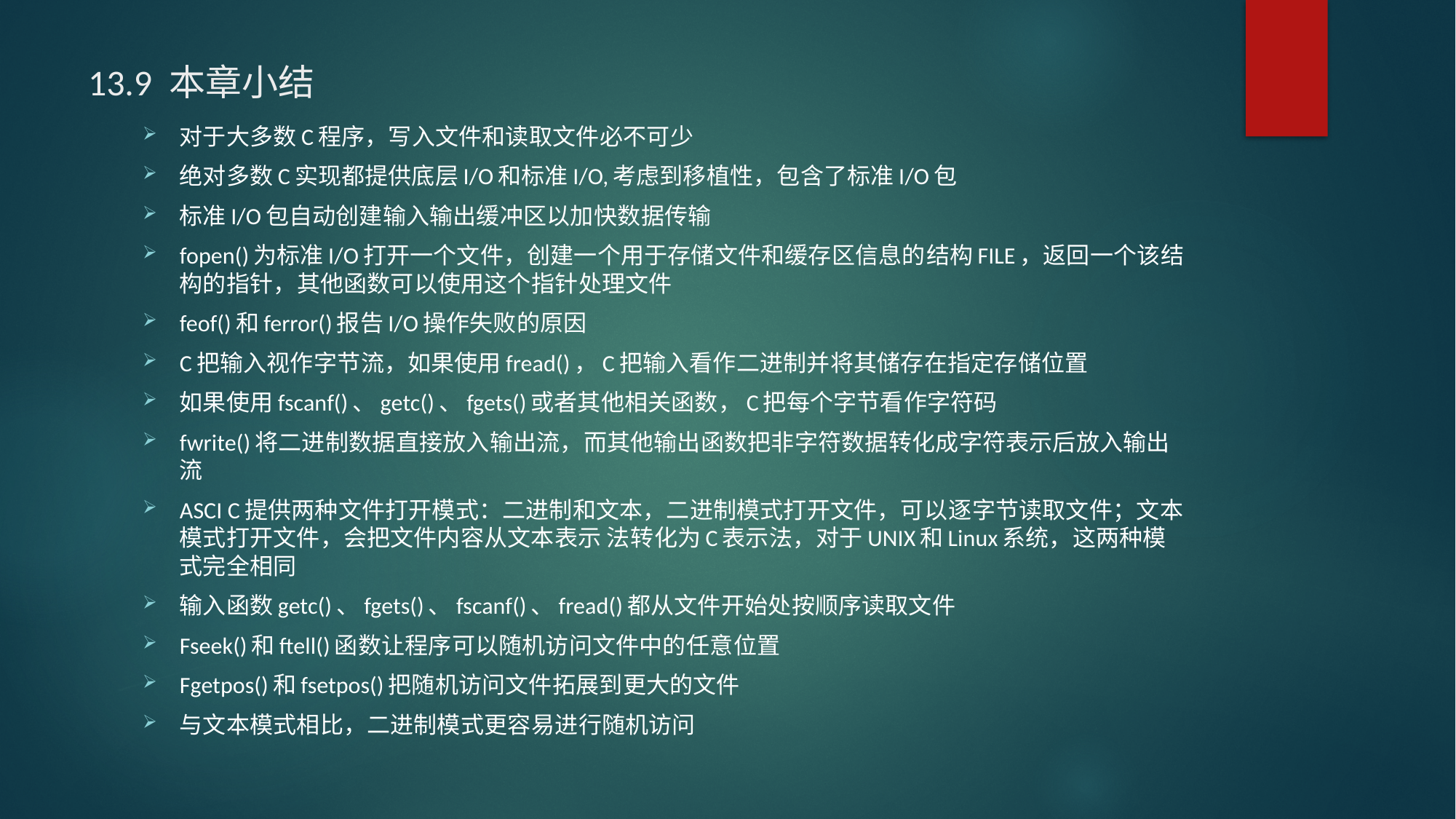

# 13.9 本章小结
对于大多数C程序，写入文件和读取文件必不可少
绝对多数C实现都提供底层I/O和标准I/O,考虑到移植性，包含了标准I/O包
标准I/O包自动创建输入输出缓冲区以加快数据传输
fopen()为标准I/O打开一个文件，创建一个用于存储文件和缓存区信息的结构FILE，返回一个该结构的指针，其他函数可以使用这个指针处理文件
feof()和ferror()报告I/O操作失败的原因
C把输入视作字节流，如果使用fread()，C把输入看作二进制并将其储存在指定存储位置
如果使用fscanf()、getc()、fgets()或者其他相关函数，C把每个字节看作字符码
fwrite()将二进制数据直接放入输出流，而其他输出函数把非字符数据转化成字符表示后放入输出流
ASCI C提供两种文件打开模式：二进制和文本，二进制模式打开文件，可以逐字节读取文件；文本模式打开文件，会把文件内容从文本表示 法转化为C表示法，对于UNIX和Linux系统，这两种模式完全相同
输入函数getc()、fgets()、fscanf()、fread()都从文件开始处按顺序读取文件
Fseek()和ftell()函数让程序可以随机访问文件中的任意位置
Fgetpos()和fsetpos()把随机访问文件拓展到更大的文件
与文本模式相比，二进制模式更容易进行随机访问